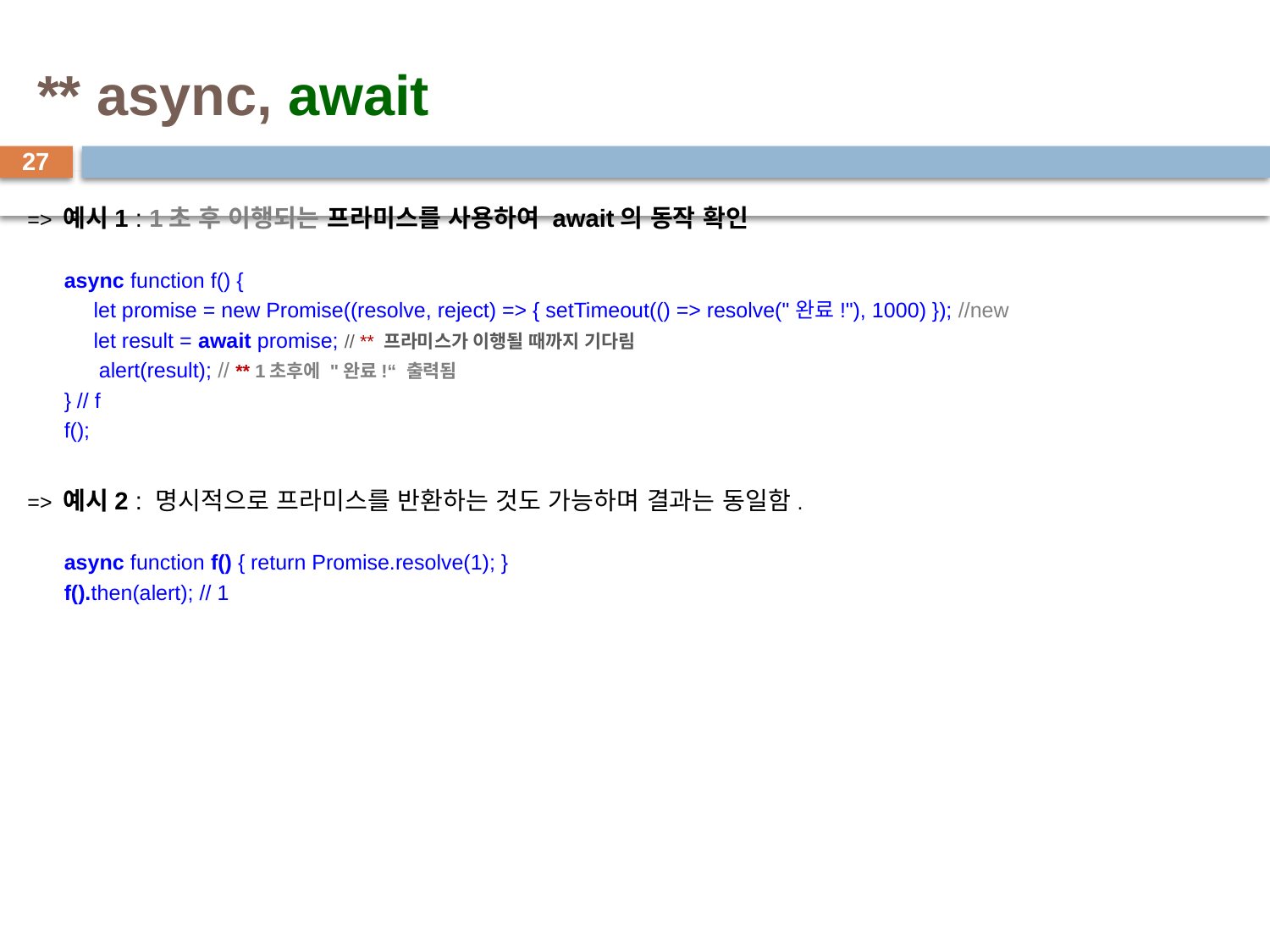

# ** async, await
27
=> 예시1 : 1초 후 이행되는 프라미스를 사용하여 await의 동작 확인
async function f() {
     let promise = new Promise((resolve, reject) => { setTimeout(() => resolve("완료!"), 1000) }); //new
     let result = await promise; // ** 프라미스가 이행될 때까지 기다림
     alert(result); // ** 1초후에 "완료!“ 출력됨
} // f
f();
=> 예시2 : 명시적으로 프라미스를 반환하는 것도 가능하며 결과는 동일함.
async function f() { return Promise.resolve(1); }
f().then(alert); // 1